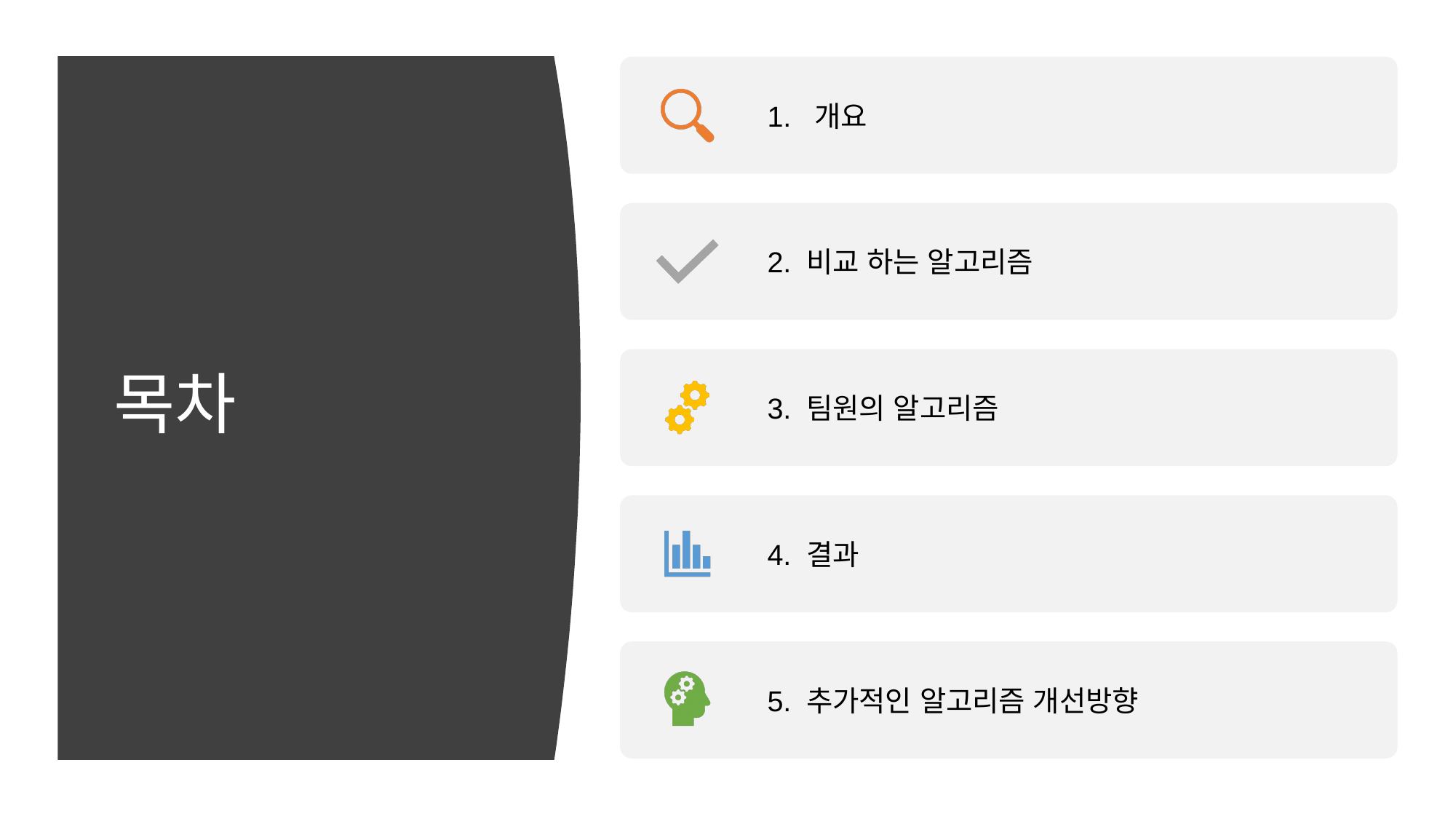

1.  개요
2. 비교 하는 알고리즘
3. 팀원의 알고리즘
4. 결과
5. 추가적인 알고리즘 개선방향

# 목차